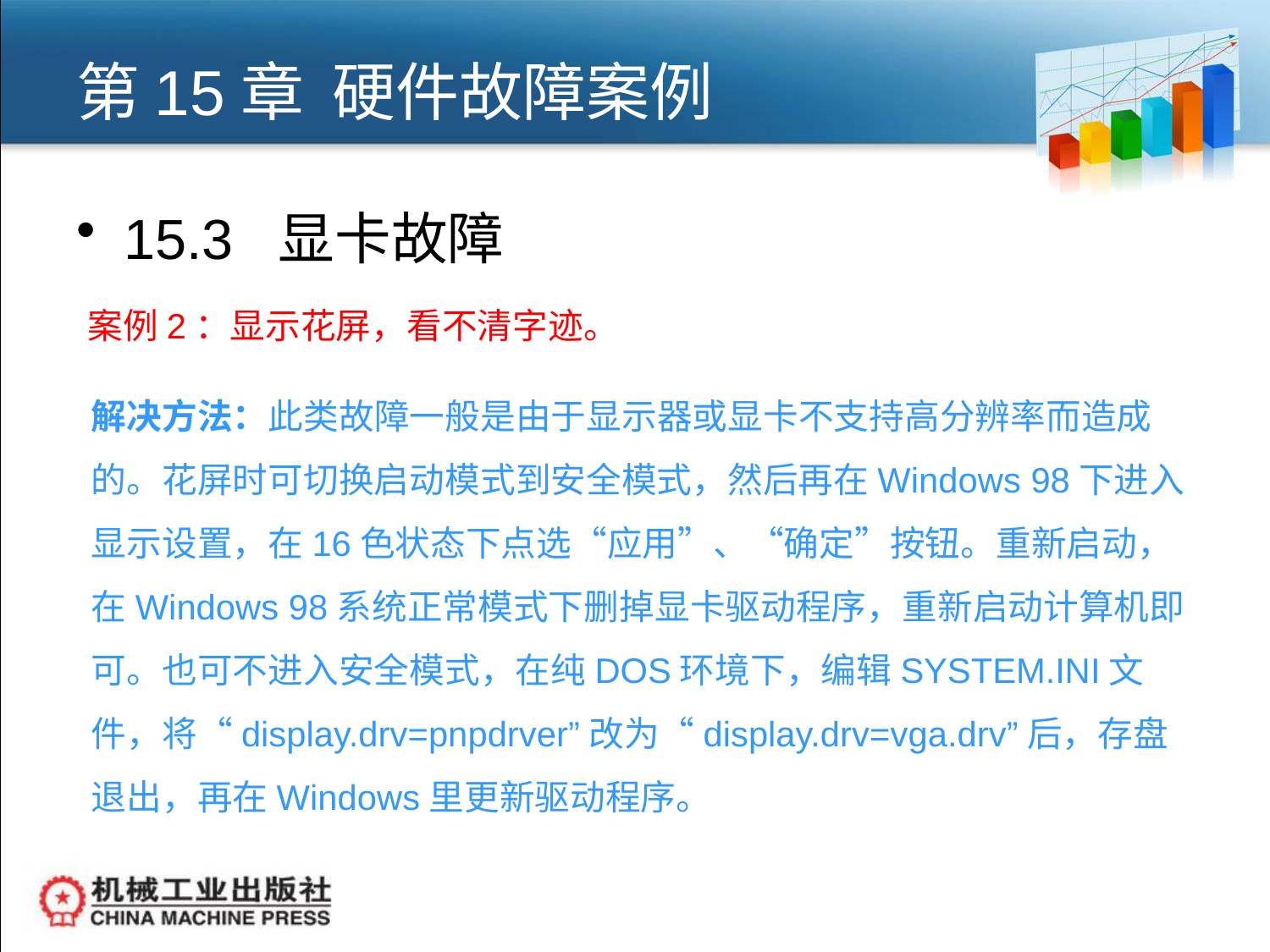

# 第15章  硬件故障案例
15.3  显卡故障
案例2：显示花屏，看不清字迹。
解决方法：此类故障一般是由于显示器或显卡不支持高分辨率而造成的。花屏时可切换启动模式到安全模式，然后再在Windows 98下进入显示设置，在16色状态下点选“应用”、“确定”按钮。重新启动，在Windows 98系统正常模式下删掉显卡驱动程序，重新启动计算机即可。也可不进入安全模式，在纯DOS环境下，编辑SYSTEM.INI文件，将“display.drv=pnpdrver”改为“display.drv=vga.drv”后，存盘退出，再在Windows里更新驱动程序。